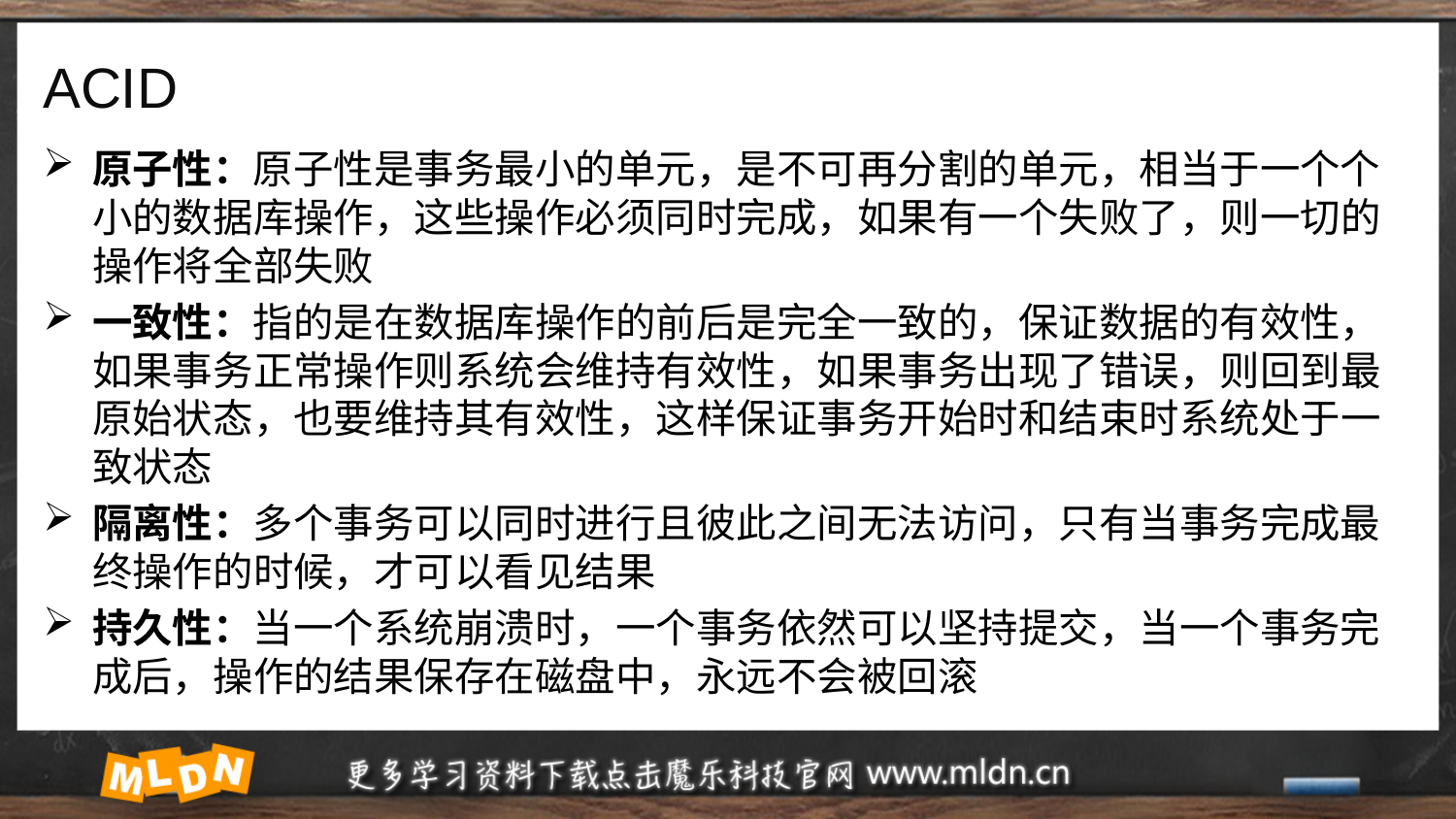

# ACID
原子性：原子性是事务最小的单元，是不可再分割的单元，相当于一个个小的数据库操作，这些操作必须同时完成，如果有一个失败了，则一切的操作将全部失败
一致性：指的是在数据库操作的前后是完全一致的，保证数据的有效性，如果事务正常操作则系统会维持有效性，如果事务出现了错误，则回到最原始状态，也要维持其有效性，这样保证事务开始时和结束时系统处于一致状态
隔离性：多个事务可以同时进行且彼此之间无法访问，只有当事务完成最终操作的时候，才可以看见结果
持久性：当一个系统崩溃时，一个事务依然可以坚持提交，当一个事务完成后，操作的结果保存在磁盘中，永远不会被回滚